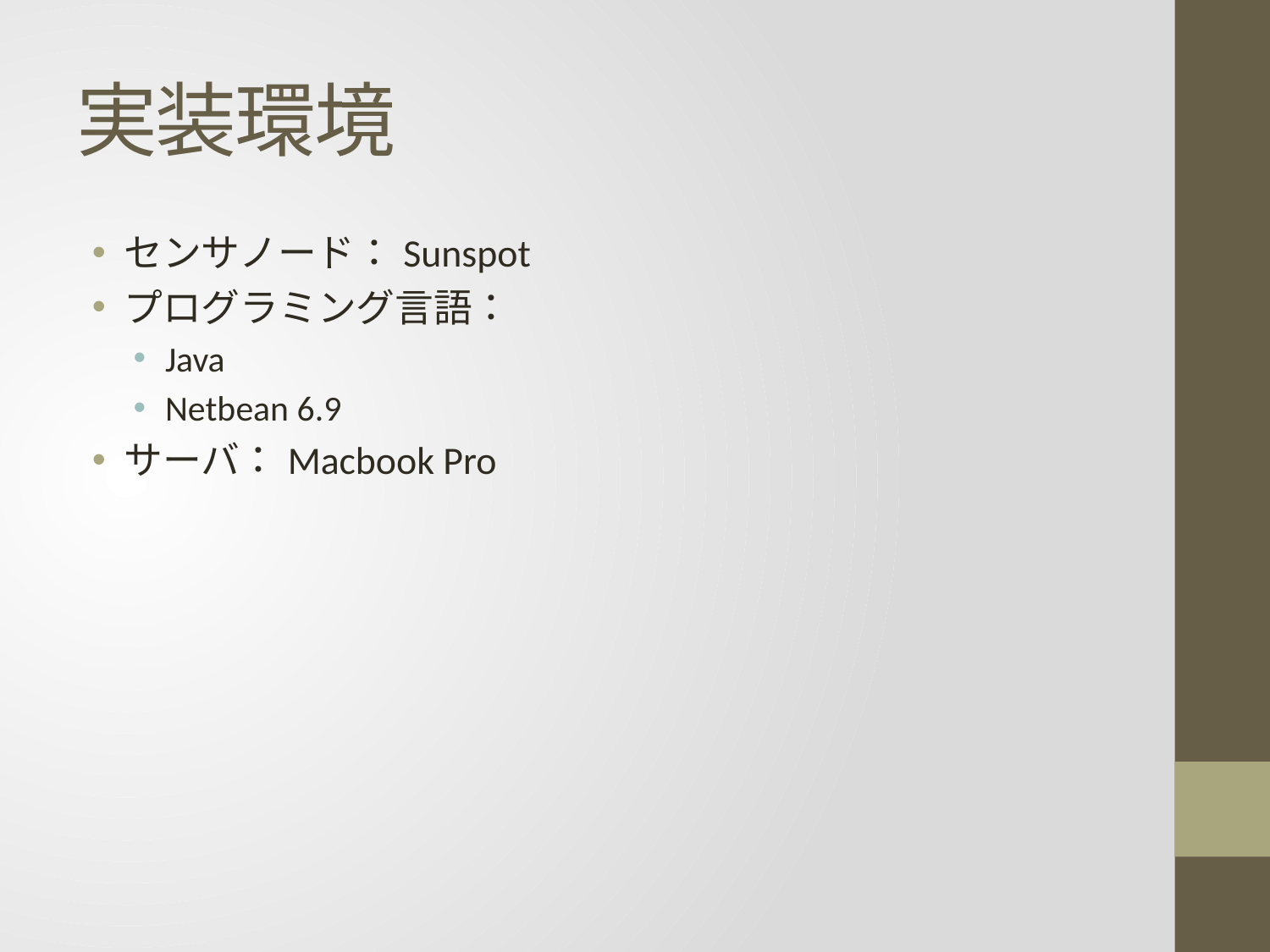

# 実装環境
センサノード：Sunspot
プログラミング言語：
Java
Netbean 6.9
サーバ：Macbook Pro